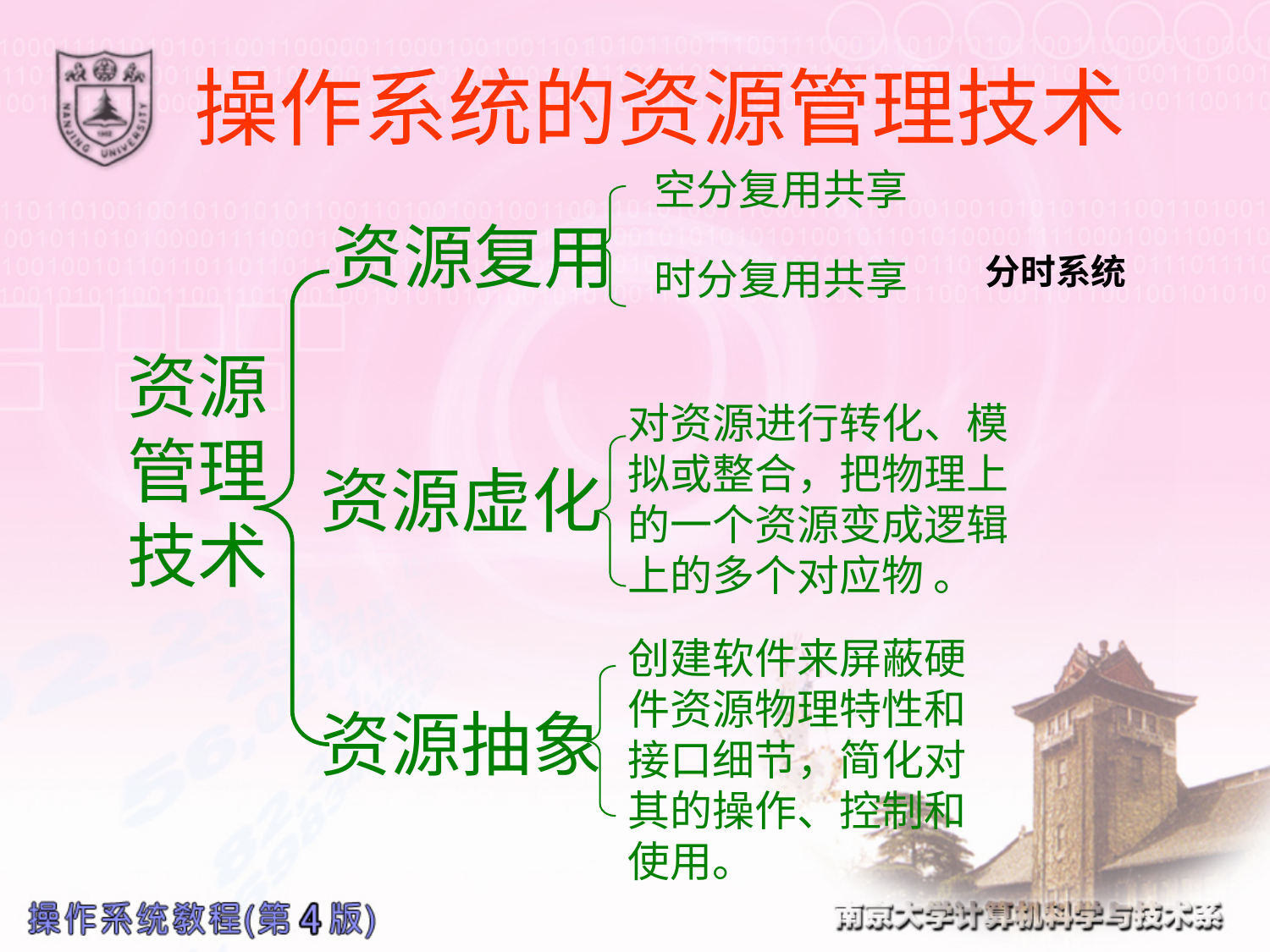

# 操作系统的资源管理技术
空分复用共享

资源复用

资源虚化
资源抽象
分时系统
时分复用共享
资源管理技术
对资源进行转化、模拟或整合，把物理上的一个资源变成逻辑上的多个对应物 。

创建软件来屏蔽硬件资源物理特性和接口细节，简化对其的操作、控制和使用。